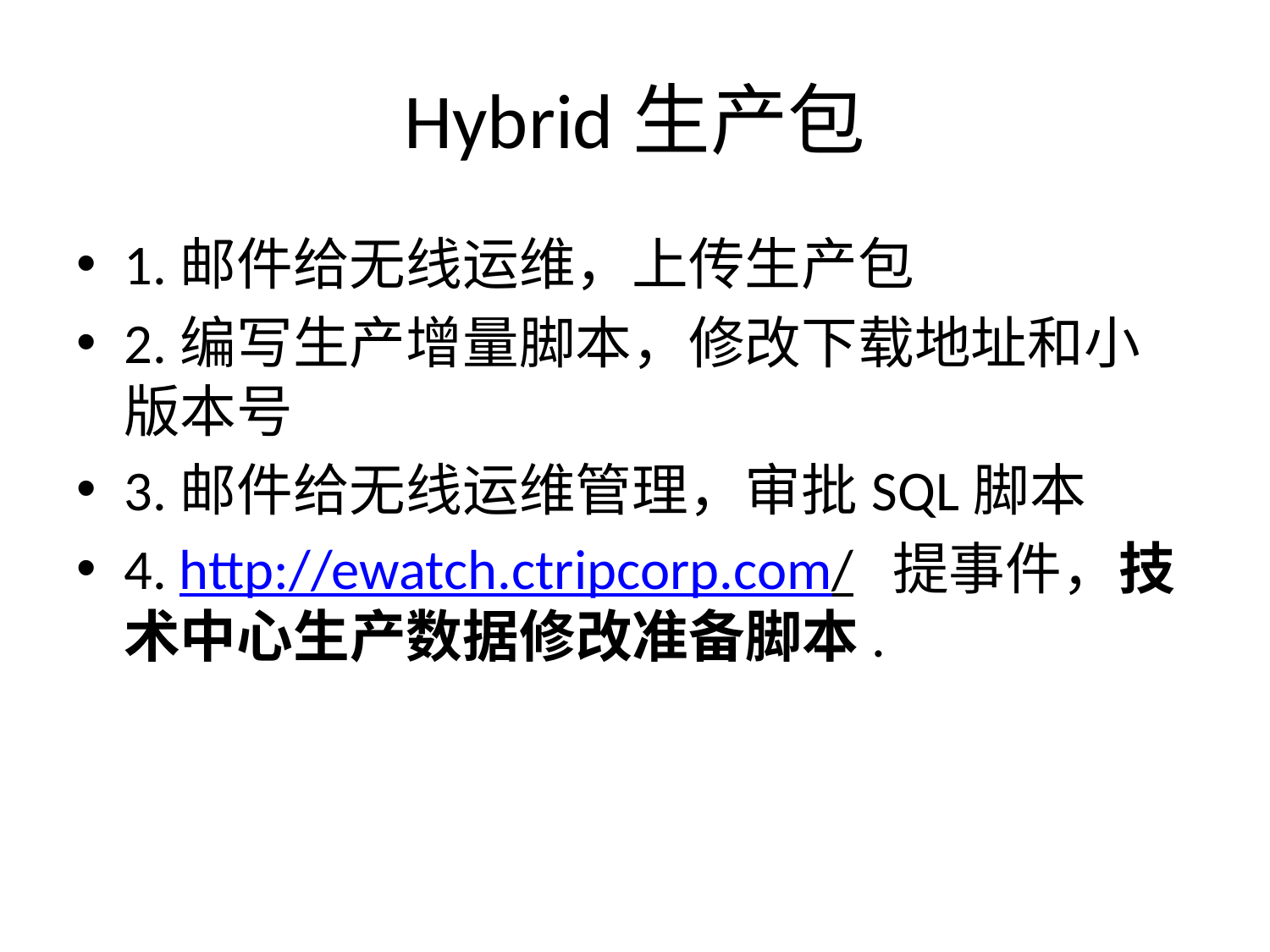

# Hybrid生产包
1.邮件给无线运维，上传生产包
2.编写生产增量脚本，修改下载地址和小版本号
3.邮件给无线运维管理，审批SQL脚本
4. http://ewatch.ctripcorp.com/  提事件，技术中心生产数据修改准备脚本.